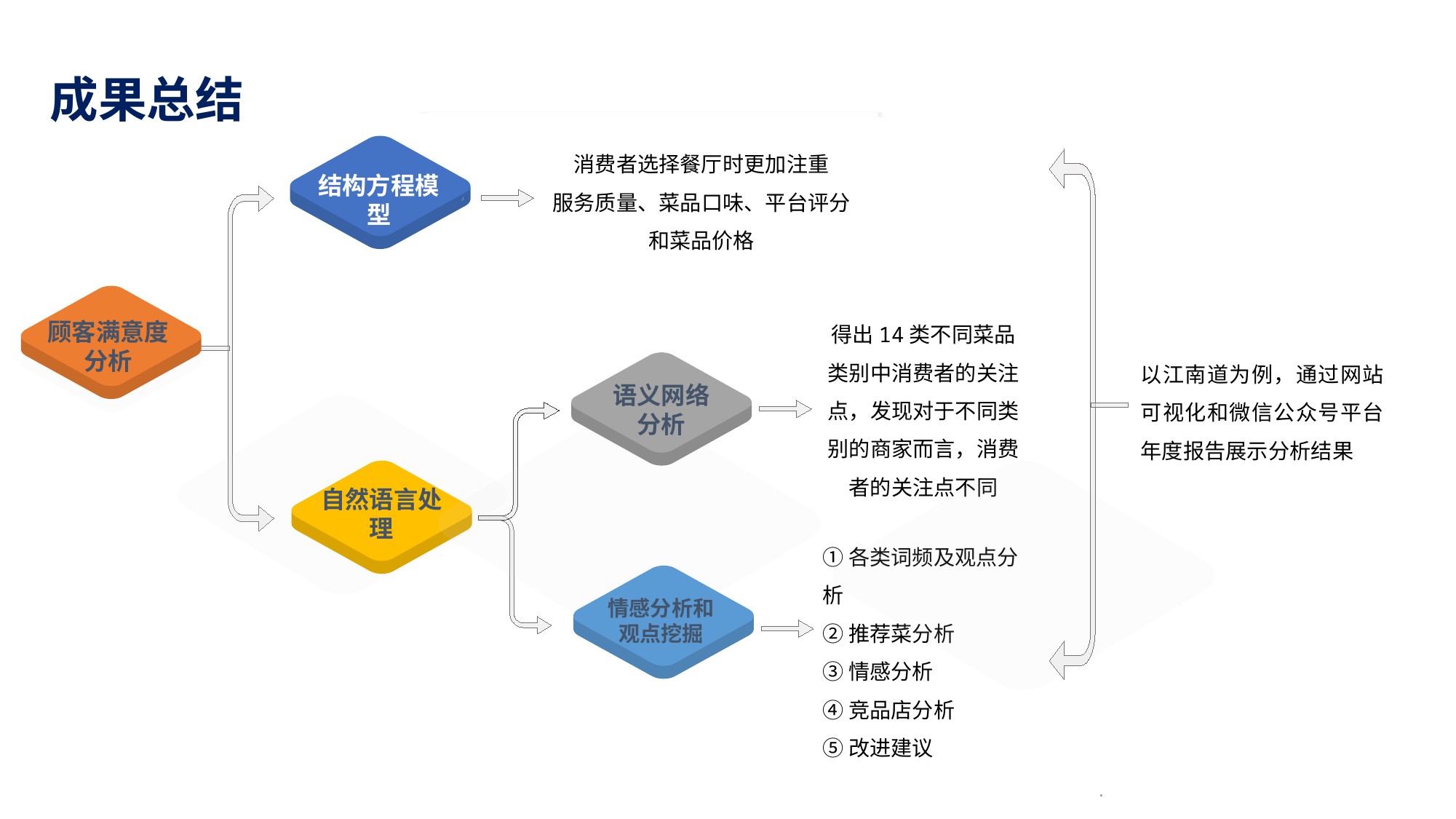

.

成果总结
Dummy Title

消费者选择餐厅时更加注重
服务质量、菜品口味、平台评分和菜品价格

结构方程模型

得出14类不同菜品类别中消费者的关注点，发现对于不同类别的商家而言，消费者的关注点不同

顾客满意度分析

以江南道为例，通过网站可视化和微信公众号平台年度报告展示分析结果

语义网络
分析

自然语言处理

①各类词频及观点分析
②推荐菜分析
③情感分析
④竞品店分析
⑤改进建议

情感分析和观点挖掘